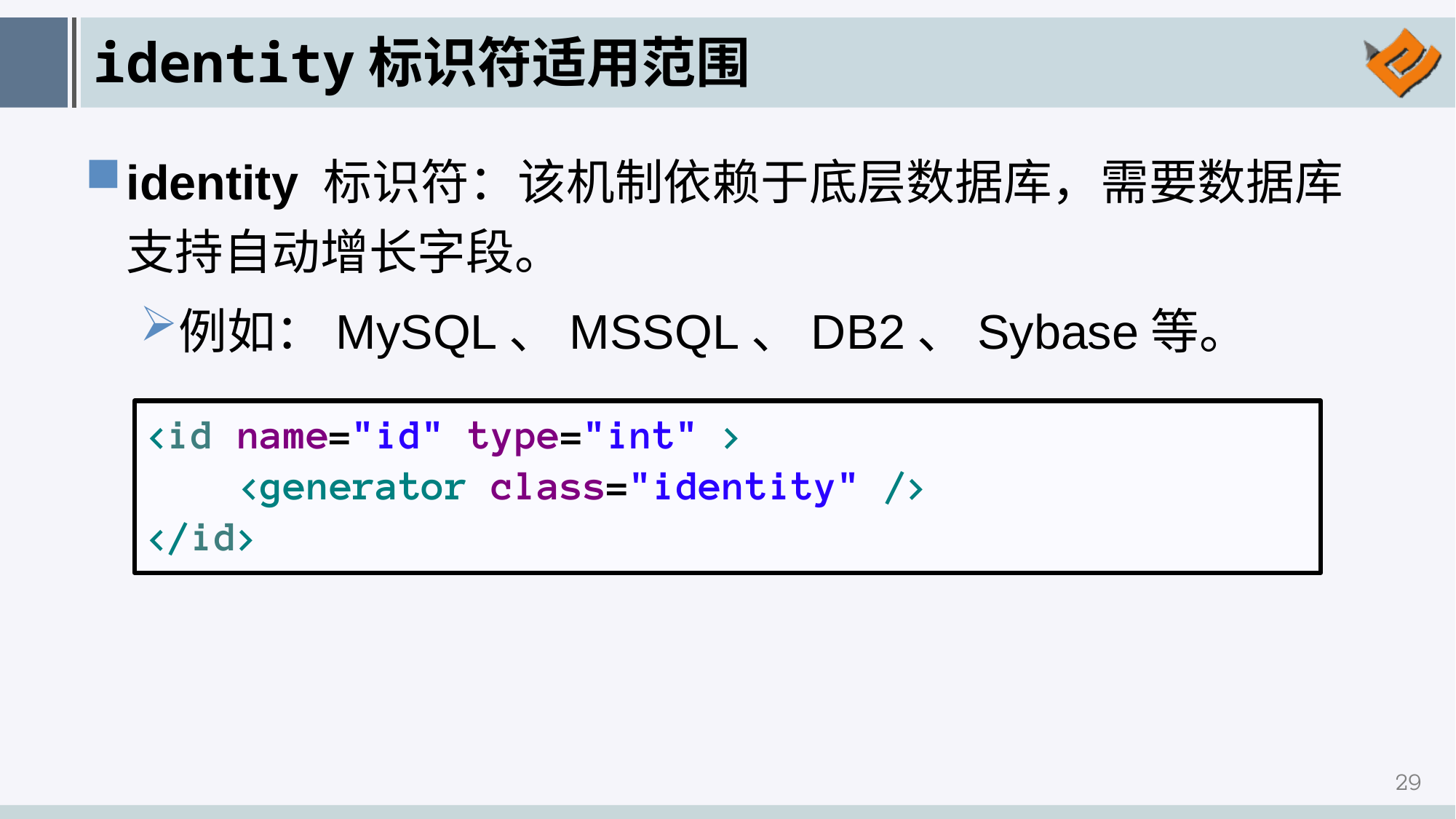

# identity标识符适用范围
identity 标识符：该机制依赖于底层数据库，需要数据库支持自动增长字段。
例如：MySQL、MSSQL、DB2、Sybase等。
<id name="id" type="int" >
    <generator class="identity" />
</id>